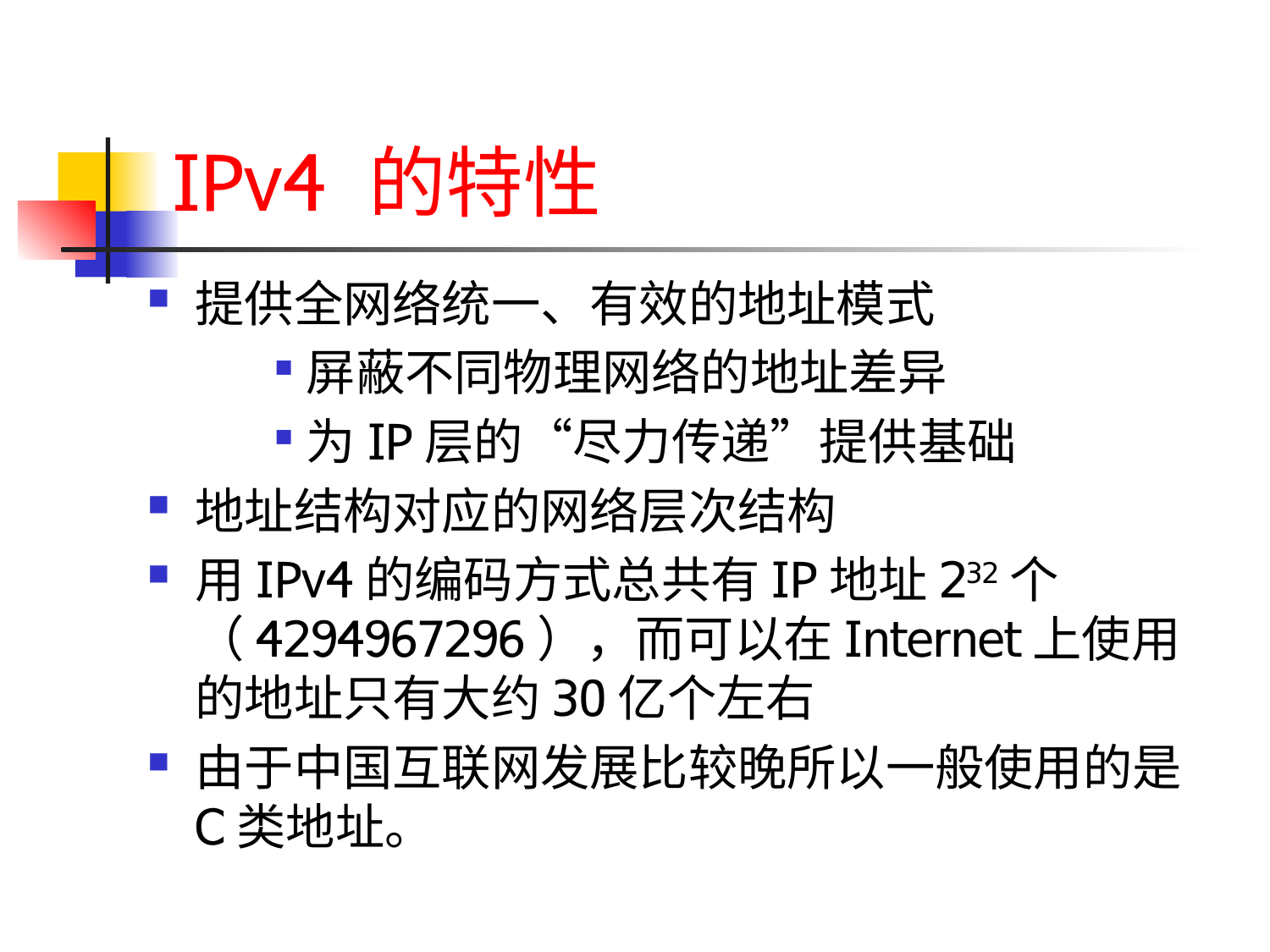

# IPv4 的特性
提供全网络统一、有效的地址模式
屏蔽不同物理网络的地址差异
为IP层的“尽力传递”提供基础
地址结构对应的网络层次结构
用IPv4的编码方式总共有IP地址232个（4294967296），而可以在Internet上使用的地址只有大约30亿个左右
由于中国互联网发展比较晚所以一般使用的是C类地址。